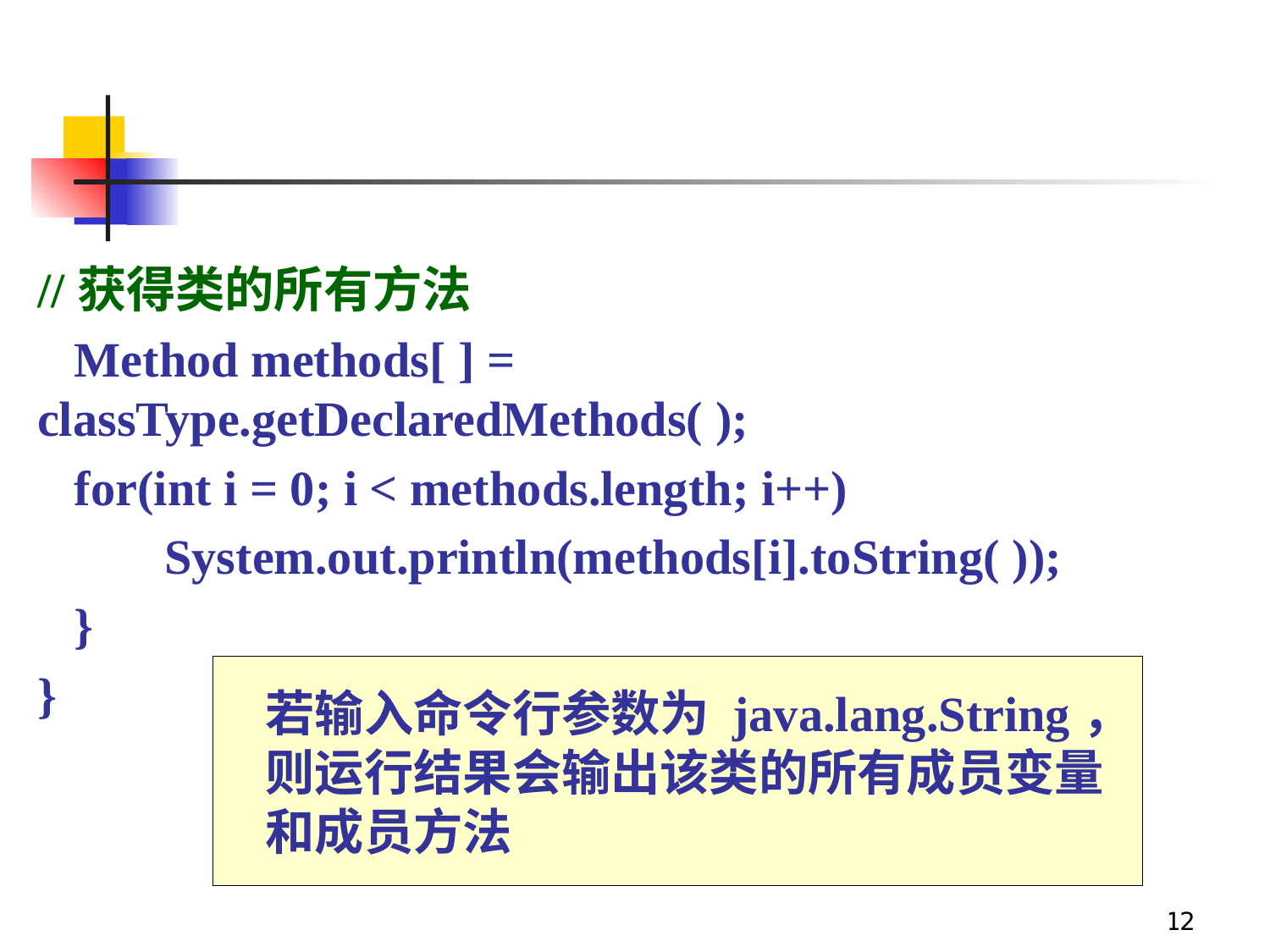

#
//获得类的所有方法
   Method methods[ ] = classType.getDeclaredMethods( );
   for(int i = 0; i < methods.length; i++)
	System.out.println(methods[i].toString( ));
   }
}

若输入命令行参数为 java.lang.String，则运行结果会输出该类的所有成员变量和成员方法
12